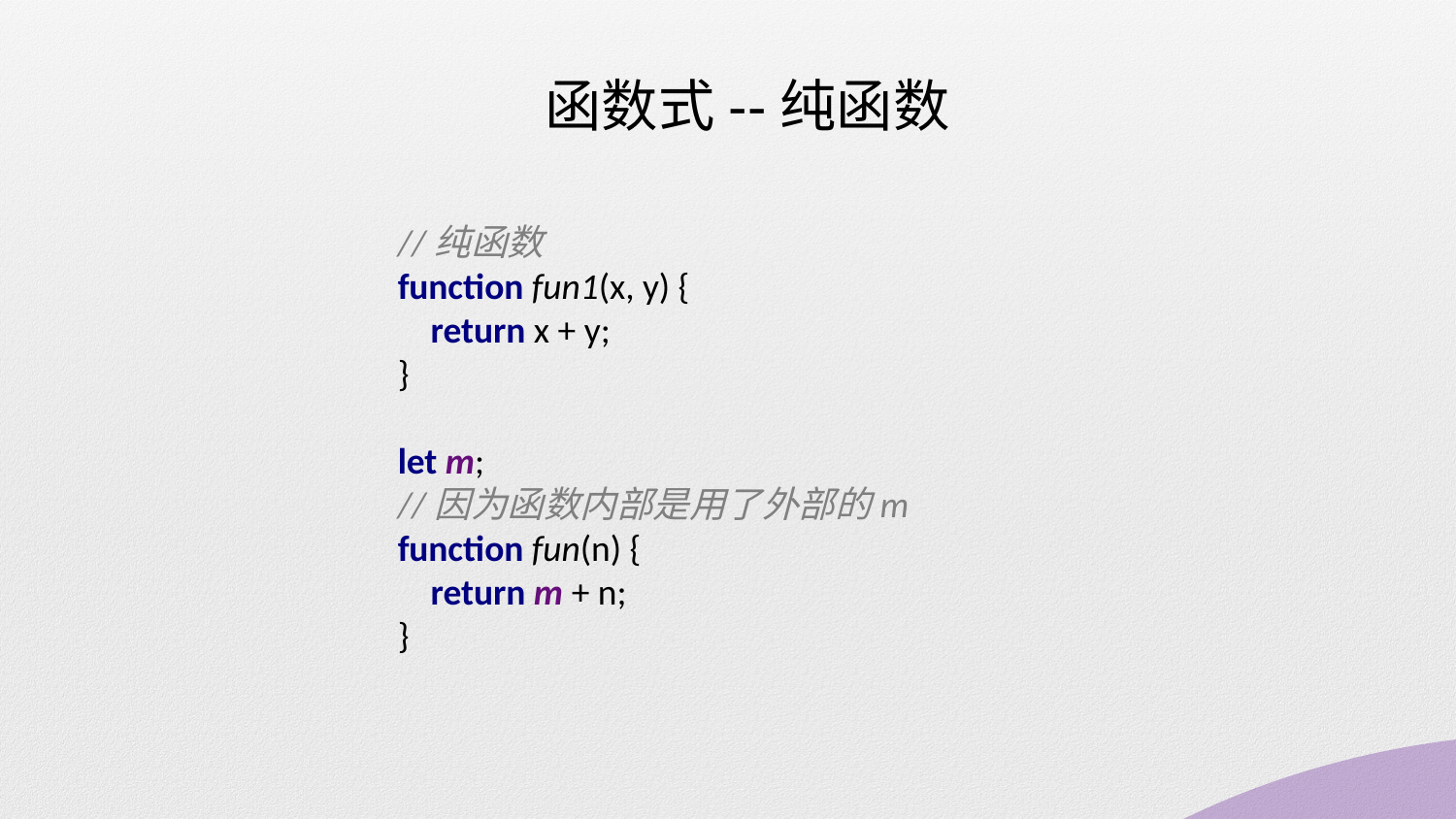

函数式--纯函数
//纯函数
function fun1(x, y) {
    return x + y;
}
let m;
//因为函数内部是用了外部的m
function fun(n) {
    return m + n;
}